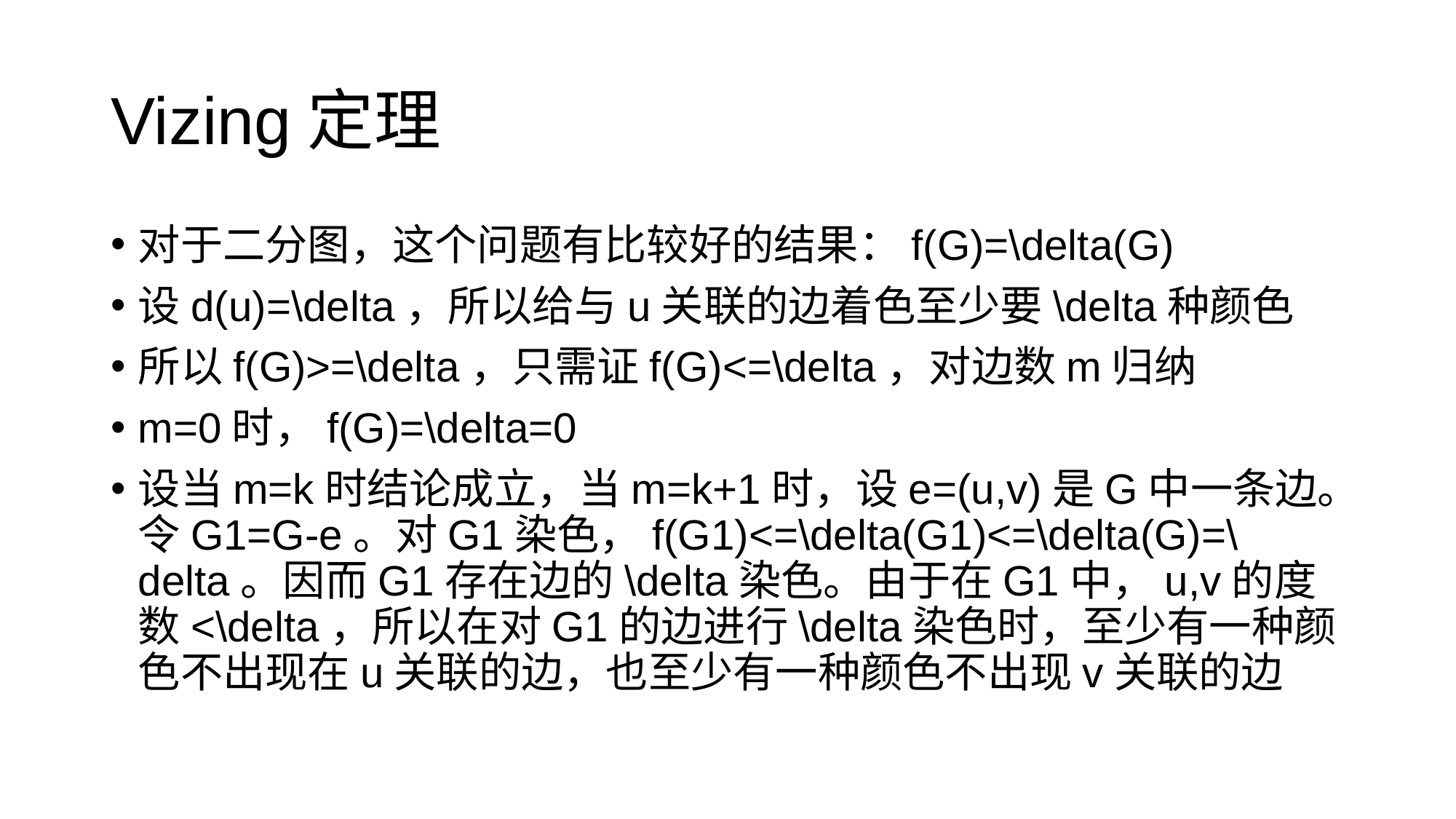

# Vizing定理
对于二分图，这个问题有比较好的结果：f(G)=\delta(G)
设d(u)=\delta，所以给与u关联的边着色至少要\delta种颜色
所以f(G)>=\delta，只需证f(G)<=\delta，对边数m归纳
m=0时，f(G)=\delta=0
设当m=k时结论成立，当m=k+1时，设e=(u,v)是G中一条边。令G1=G-e。对G1染色，f(G1)<=\delta(G1)<=\delta(G)=\delta。因而G1存在边的\delta染色。由于在G1中，u,v的度数<\delta，所以在对G1的边进行\delta染色时，至少有一种颜色不出现在u关联的边，也至少有一种颜色不出现v关联的边